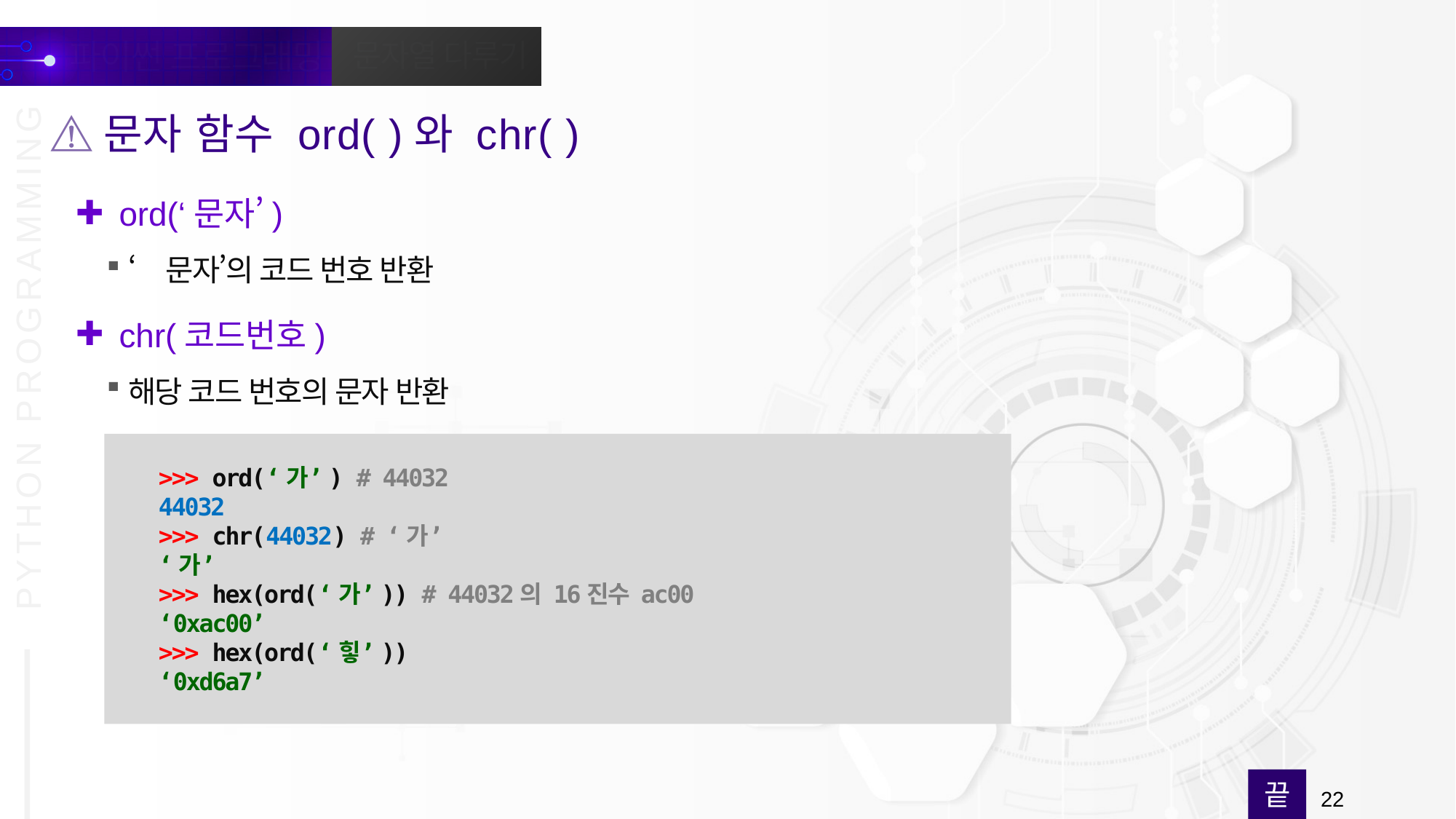

문자 함수 ord( )와 chr( )
ord(‘문자’)
‘문자’의 코드 번호 반환
chr(코드번호)
해당 코드 번호의 문자 반환
>>> ord(‘가’) # 44032
44032
>>> chr(44032) # ‘가’
‘가’
>>> hex(ord(‘가’)) # 44032의 16진수 ac00
‘0xac00’
>>> hex(ord(‘힣’))
‘0xd6a7’
끝
22